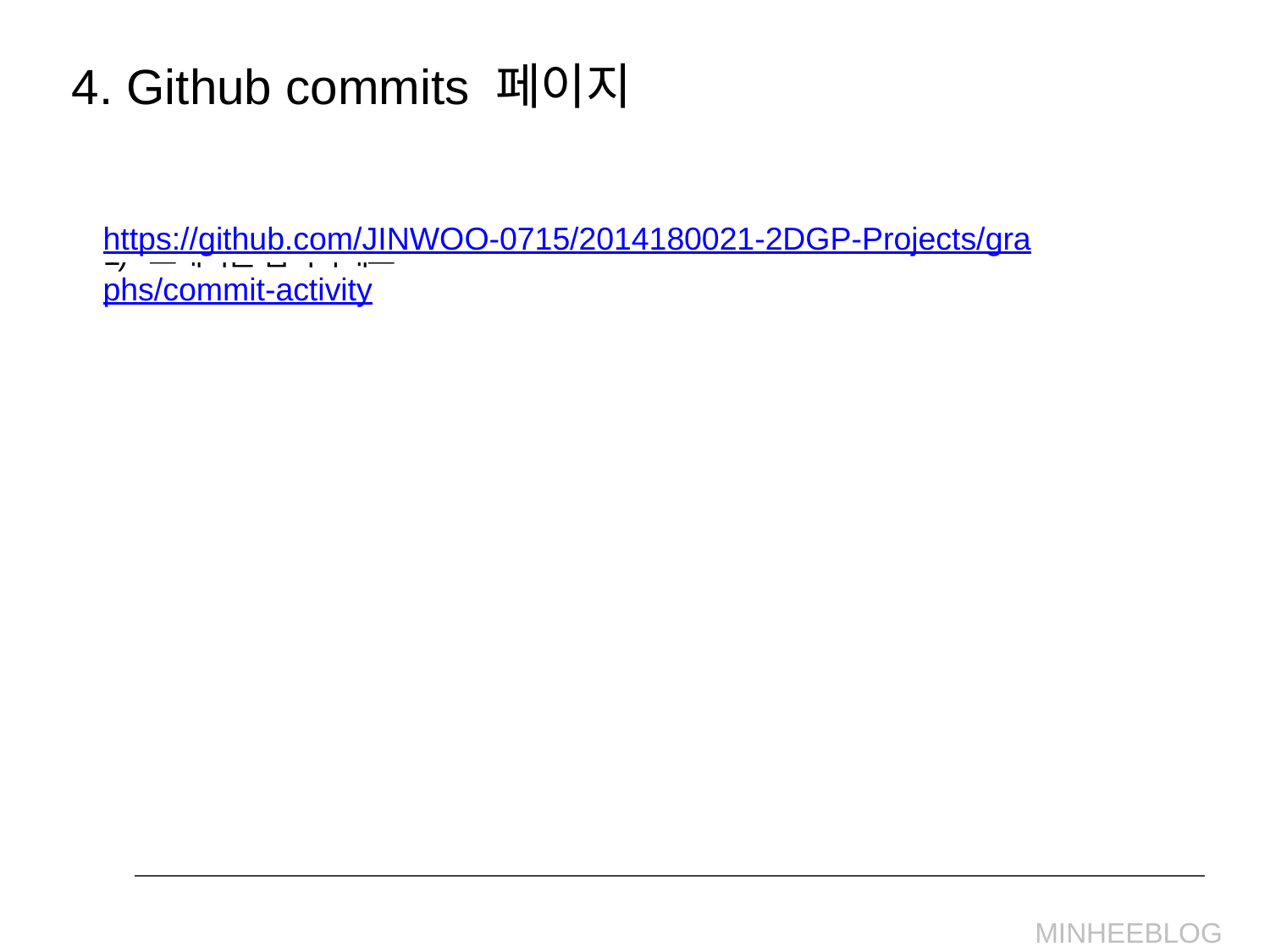

4. Github commits 페이지
04
https://github.com/JINWOO-0715/2014180021-2DGP-Projects/graphs/commit-activity
1)  소제목을 입력하세요
MINHEEBLOG